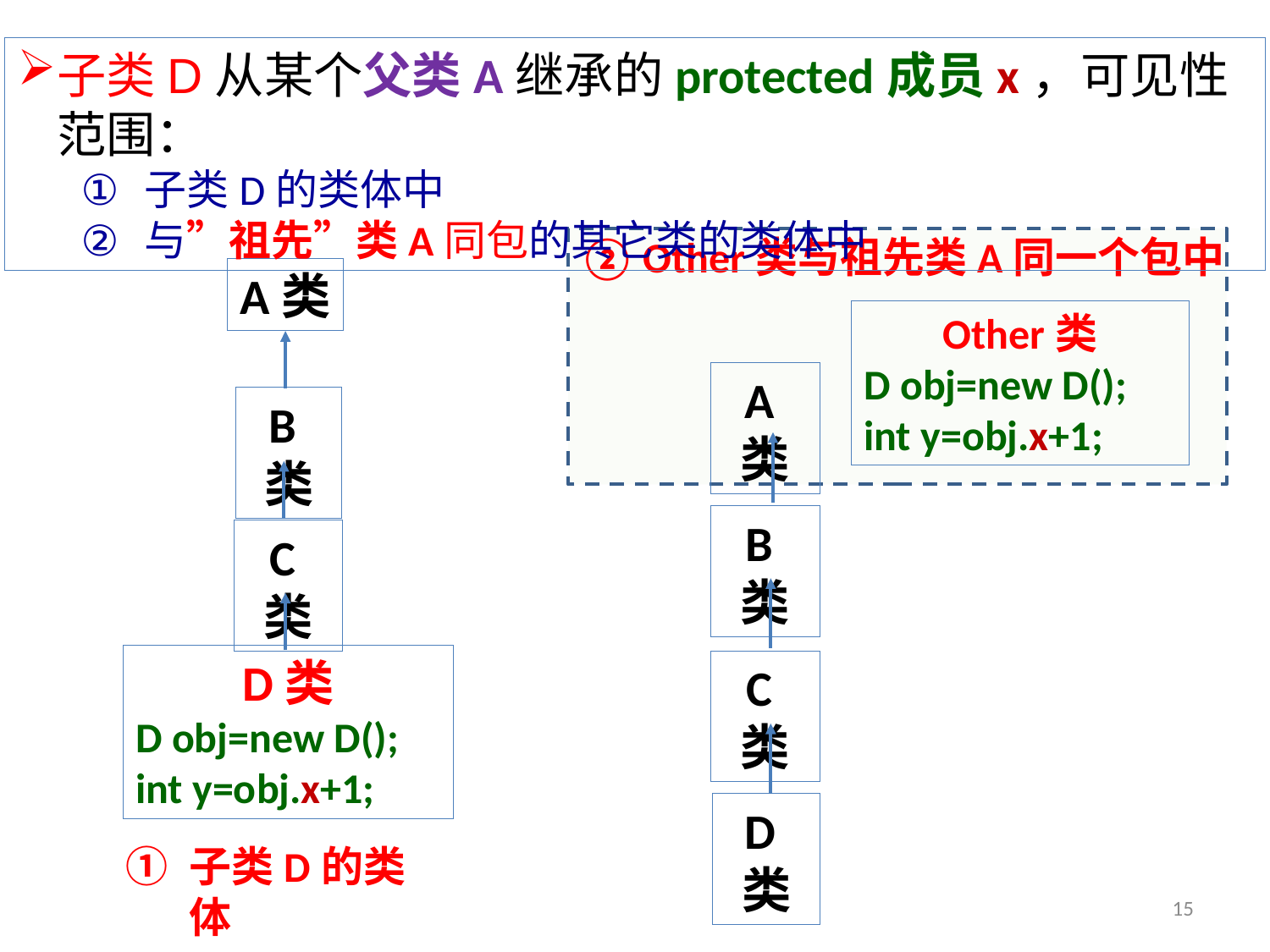

子类D从某个父类A继承的protected成员x，可见性范围：
子类D的类体中
与”祖先”类A同包的其它类的类体中
Other类与祖先类A同一个包中

A类
B类
C类
D类
D obj=new D();
int y=obj.x+1;
Other类
D obj=new D();
int y=obj.x+1;
A类
B类
C类
D类
子类D的类体
15